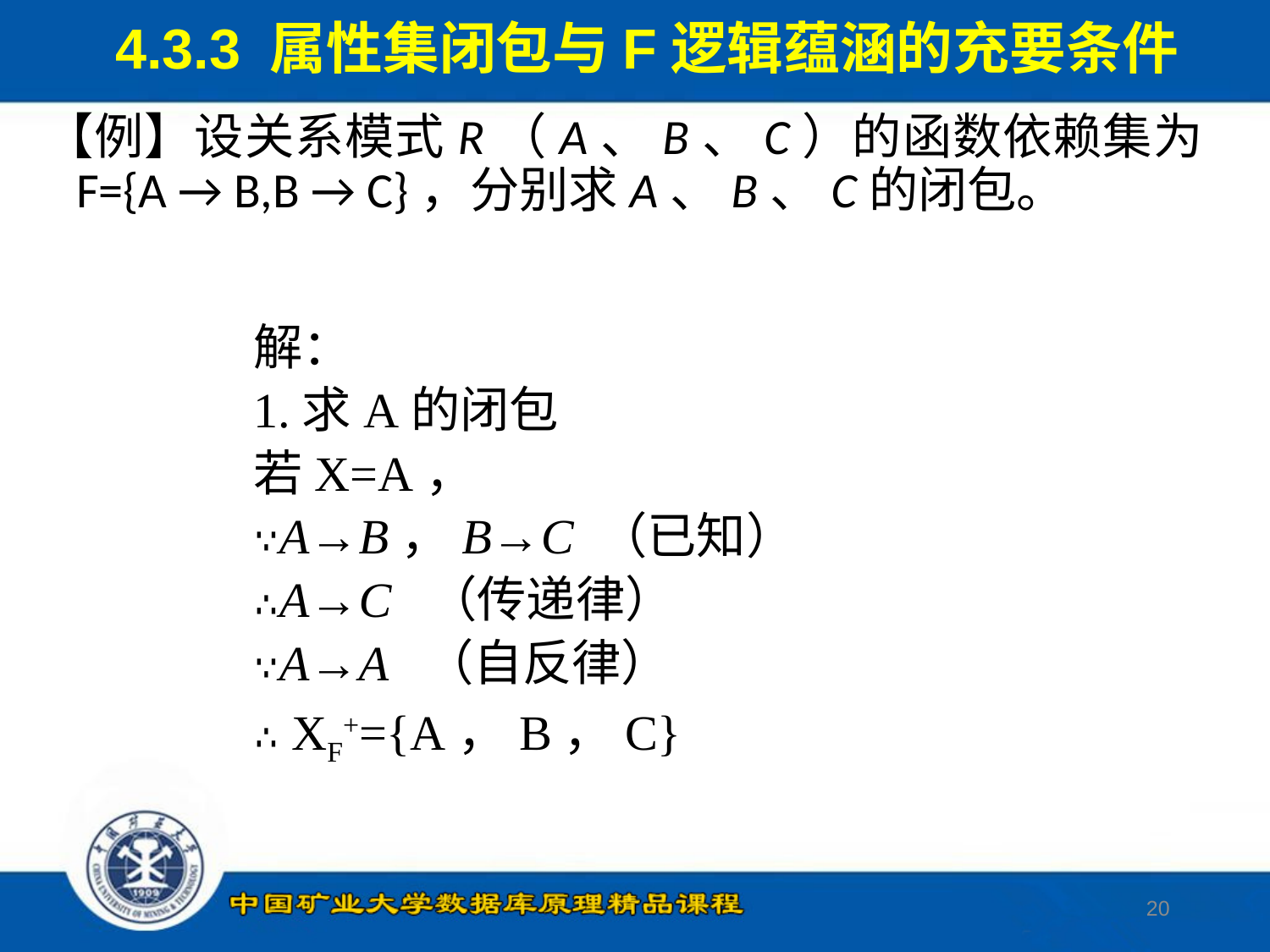

4.3.3 属性集闭包与F逻辑蕴涵的充要条件
【例】设关系模式R（A、B、C）的函数依赖集为F={A → B,B → C}，分别求A、B、C的闭包。
解：
1.求A的闭包
若X=A，
∵A→B，B→C （已知）
∴A→C  （传递律）
∵A→A  （自反律）
∴ XF+={A，B，C}
20